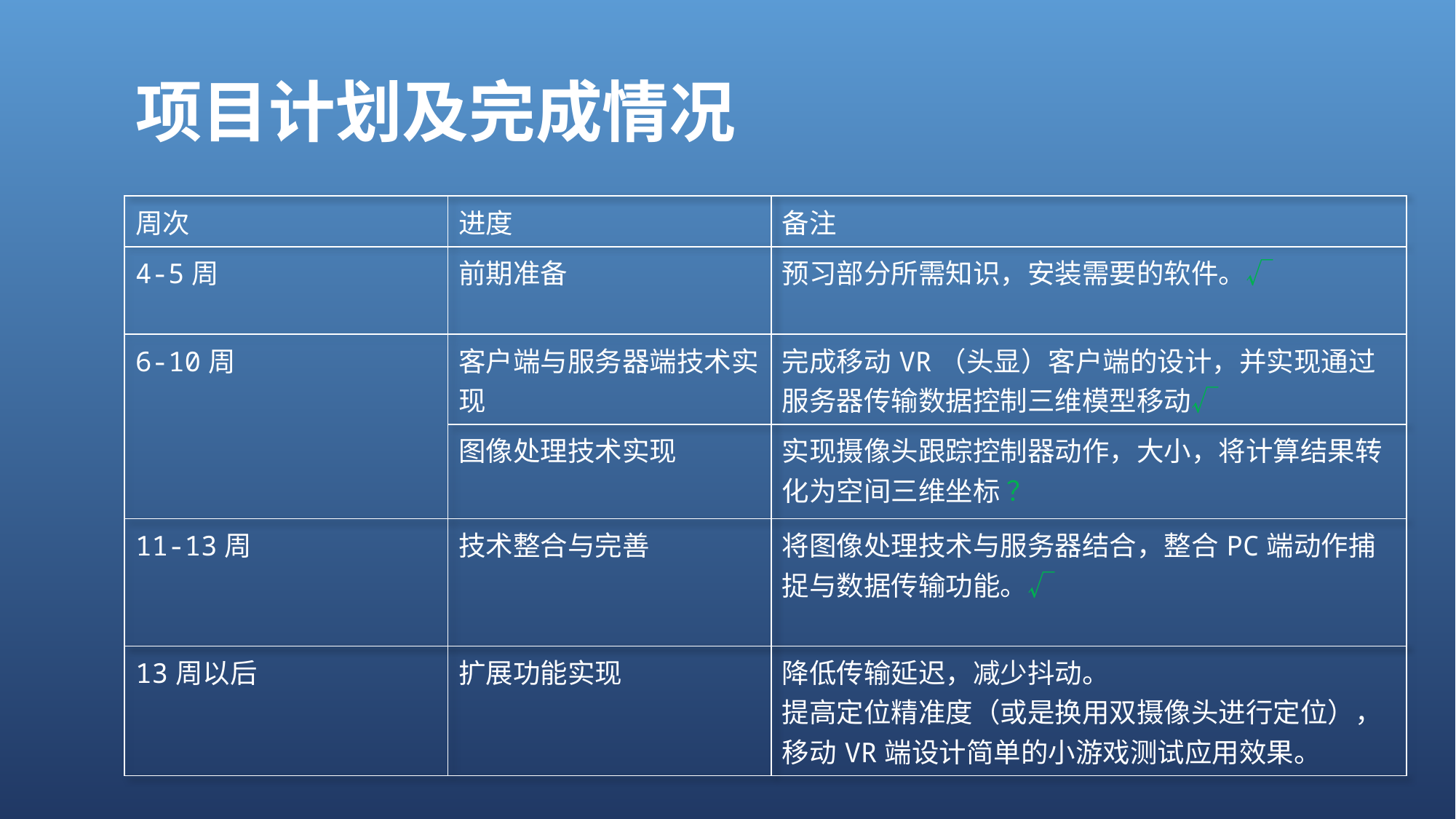

项目计划及完成情况
| 周次 | 进度 | 备注 |
| --- | --- | --- |
| 4-5周 | 前期准备 | 预习部分所需知识，安装需要的软件。√ |
| 6-10周 | 客户端与服务器端技术实现 | 完成移动VR（头显）客户端的设计，并实现通过服务器传输数据控制三维模型移动√ |
|  | 图像处理技术实现 | 实现摄像头跟踪控制器动作，大小，将计算结果转化为空间三维坐标 ？ |
| 11-13周 | 技术整合与完善 | 将图像处理技术与服务器结合，整合PC端动作捕捉与数据传输功能。√ |
| 13周以后 | 扩展功能实现 | 降低传输延迟，减少抖动。 提高定位精准度（或是换用双摄像头进行定位），移动VR端设计简单的小游戏测试应用效果。 |